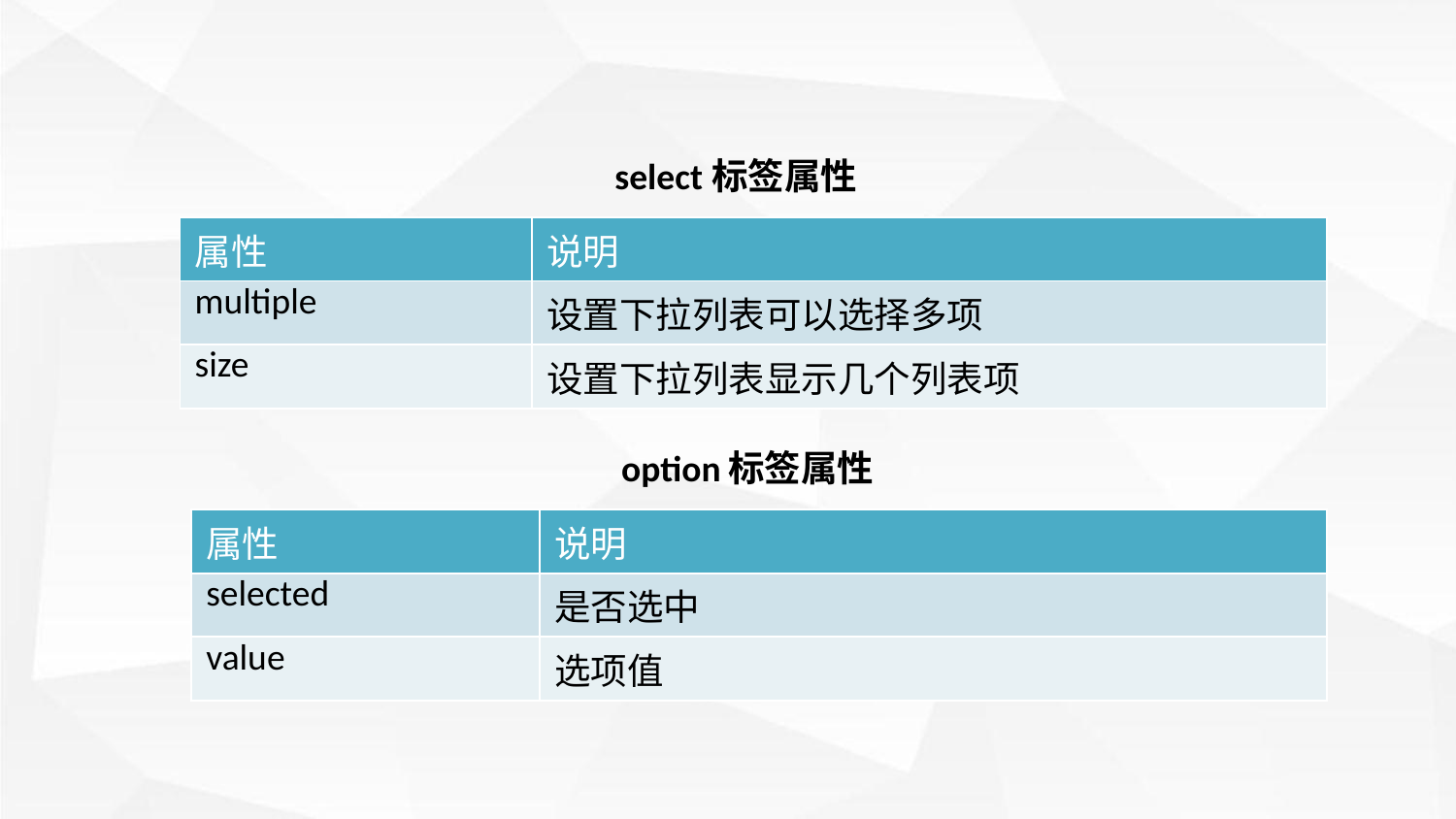

select标签属性
| 属性 | 说明 |
| --- | --- |
| multiple | 设置下拉列表可以选择多项 |
| size | 设置下拉列表显示几个列表项 |
option标签属性
| 属性 | 说明 |
| --- | --- |
| selected | 是否选中 |
| value | 选项值 |